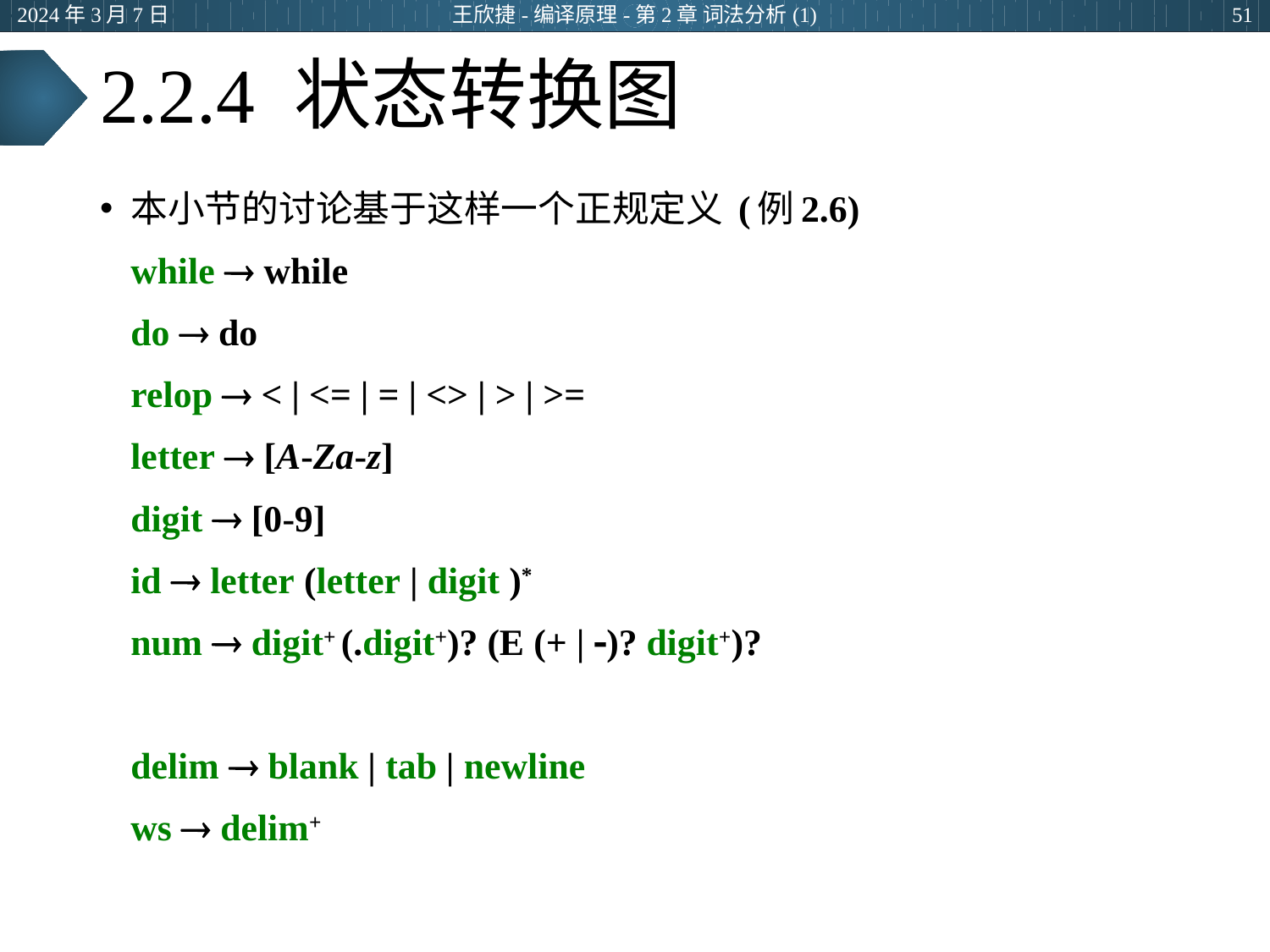

2024年3月7日
王欣捷-编译原理-第2章 词法分析(1)
51
# 2.2.4 状态转换图
本小节的讨论基于这样一个正规定义 (例2.6)
	while → while
	do → do
	relop → < | <= | = | <> | > | >=
	letter → [A-Za-z]
 	digit → [0-9]
	id → letter (letter | digit )*
	num → digit+ (.digit+)? (E (+ | −)? digit+)?

	delim → blank | tab | newline
	ws → delim+